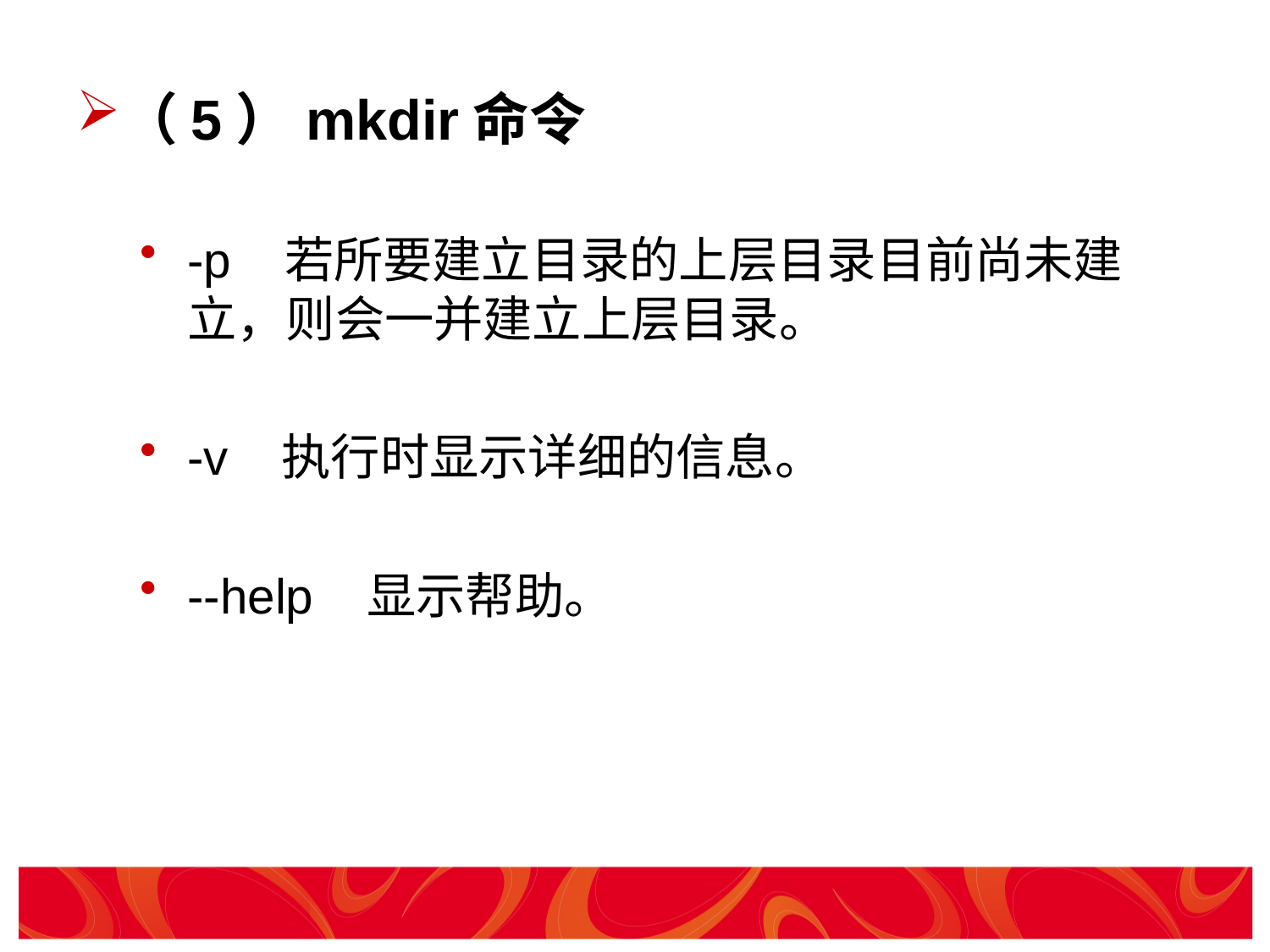

# （5）mkdir命令
-p   若所要建立目录的上层目录目前尚未建立，则会一并建立上层目录。

-v   执行时显示详细的信息。

--help   显示帮助。